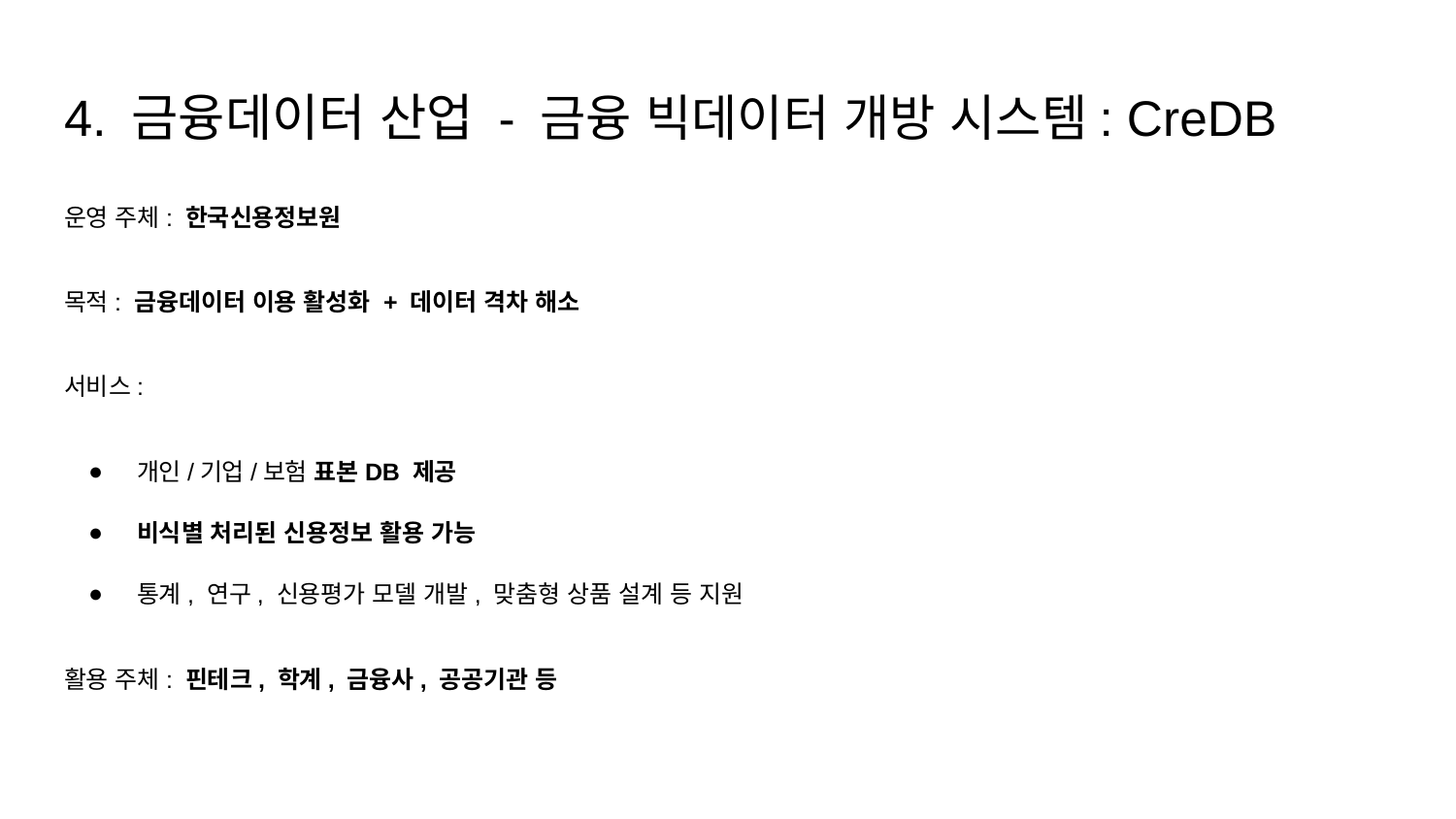

# 4. 금융데이터 산업 - 금융 빅데이터 개방 시스템: CreDB
운영 주체: 한국신용정보원
목적: 금융데이터 이용 활성화 + 데이터 격차 해소
서비스:
개인/기업/보험 표본DB 제공
비식별 처리된 신용정보 활용 가능
통계, 연구, 신용평가 모델 개발, 맞춤형 상품 설계 등 지원
활용 주체: 핀테크, 학계, 금융사, 공공기관 등